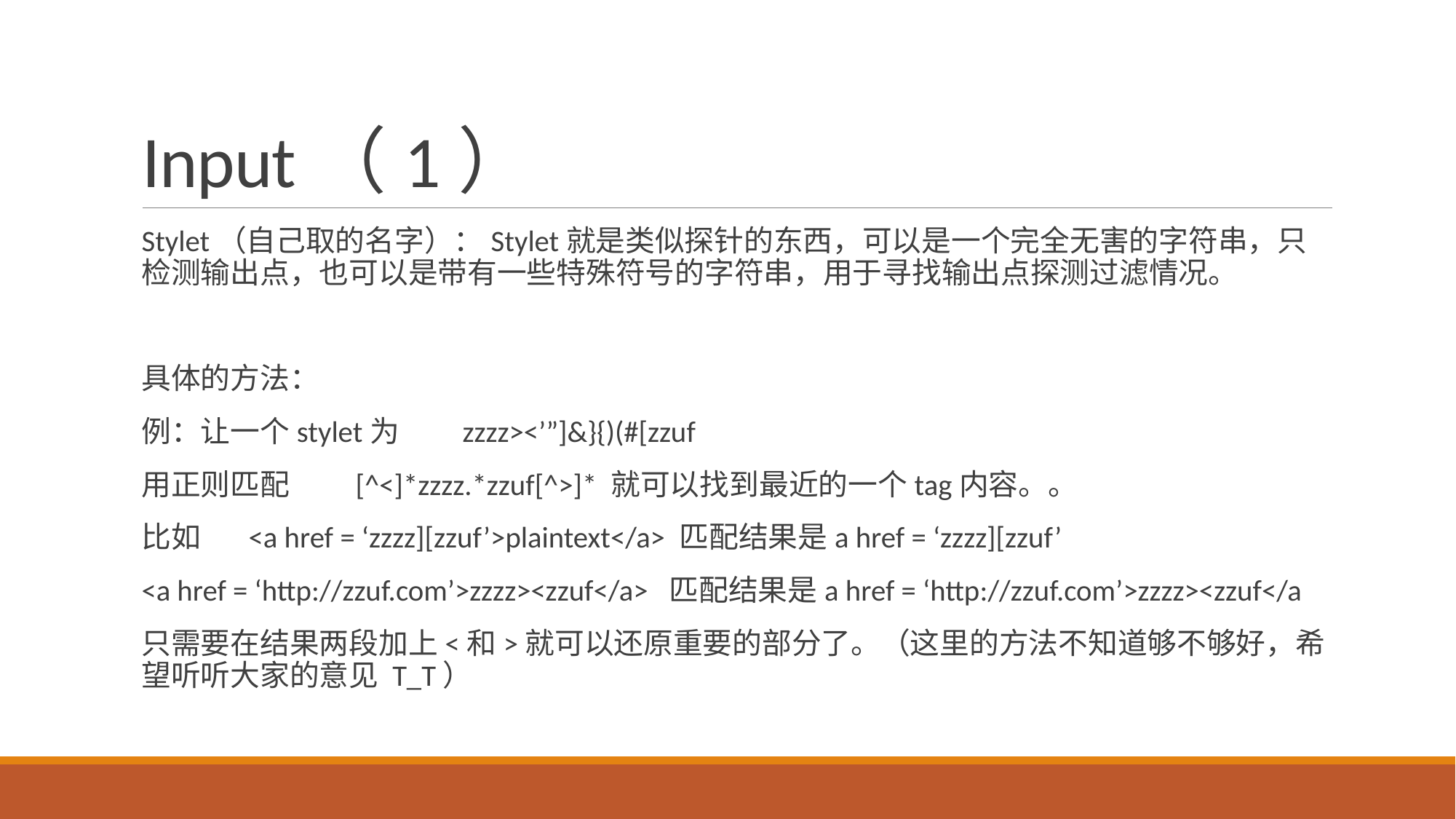

# Input（1）
Stylet（自己取的名字）：Stylet就是类似探针的东西，可以是一个完全无害的字符串，只检测输出点，也可以是带有一些特殊符号的字符串，用于寻找输出点探测过滤情况。

具体的方法：
例：让一个stylet为	zzzz><’”]&}{)(#[zzuf
用正则匹配	[^<]*zzzz.*zzuf[^>]* 就可以找到最近的一个tag内容。。
比如	<a href = ‘zzzz][zzuf’>plaintext</a> 匹配结果是a href = ‘zzzz][zzuf’
<a href = ‘http://zzuf.com’>zzzz><zzuf</a>  匹配结果是a href = ‘http://zzuf.com’>zzzz><zzuf</a
只需要在结果两段加上<和>就可以还原重要的部分了。（这里的方法不知道够不够好，希望听听大家的意见 T_T）